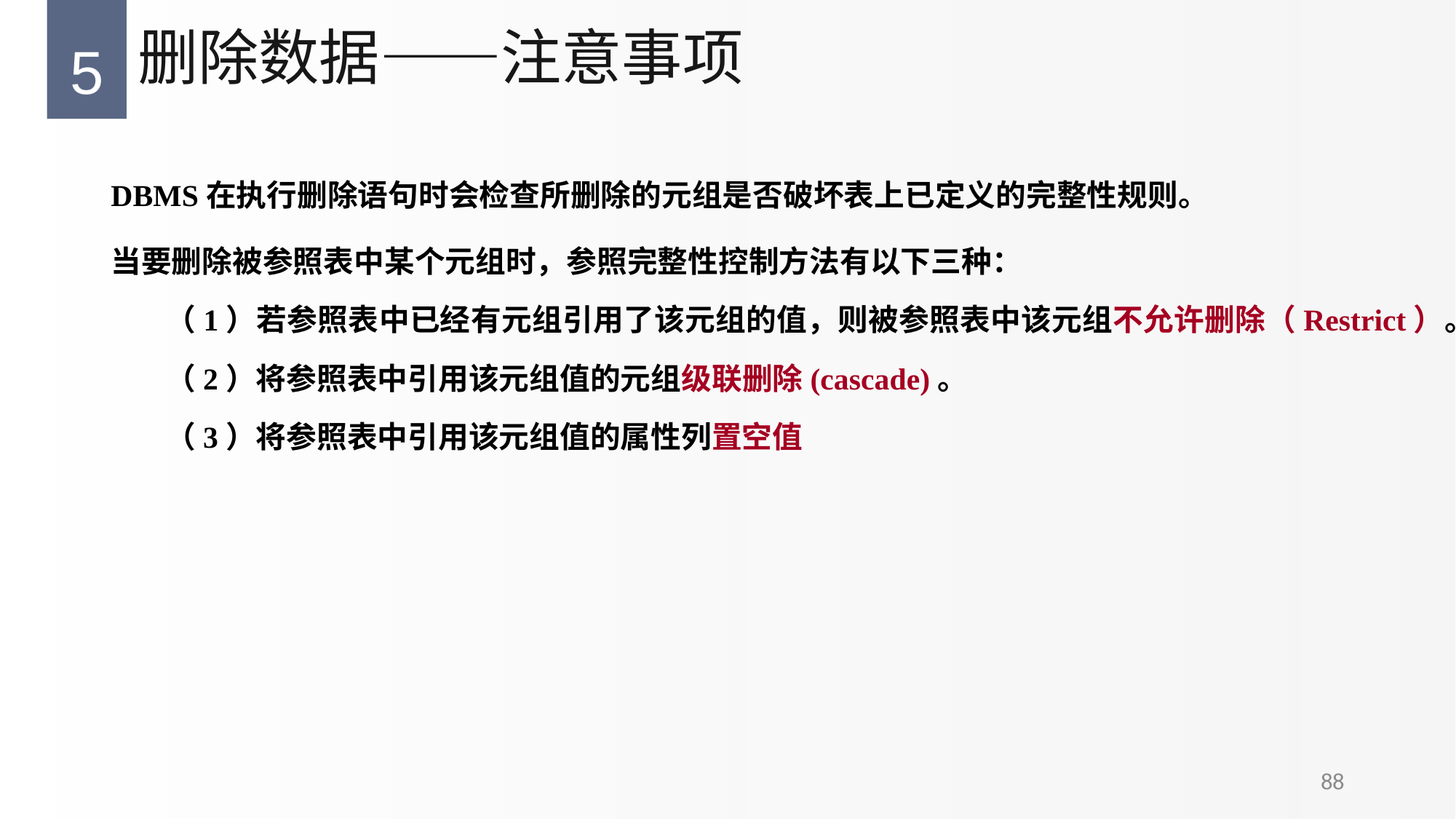

# 删除数据——注意事项
DBMS在执行删除语句时会检查所删除的元组是否破坏表上已定义的完整性规则。
当要删除被参照表中某个元组时，参照完整性控制方法有以下三种：
（1）若参照表中已经有元组引用了该元组的值，则被参照表中该元组不允许删除（Restrict）。
（2）将参照表中引用该元组值的元组级联删除(cascade)。
（3）将参照表中引用该元组值的属性列置空值
88